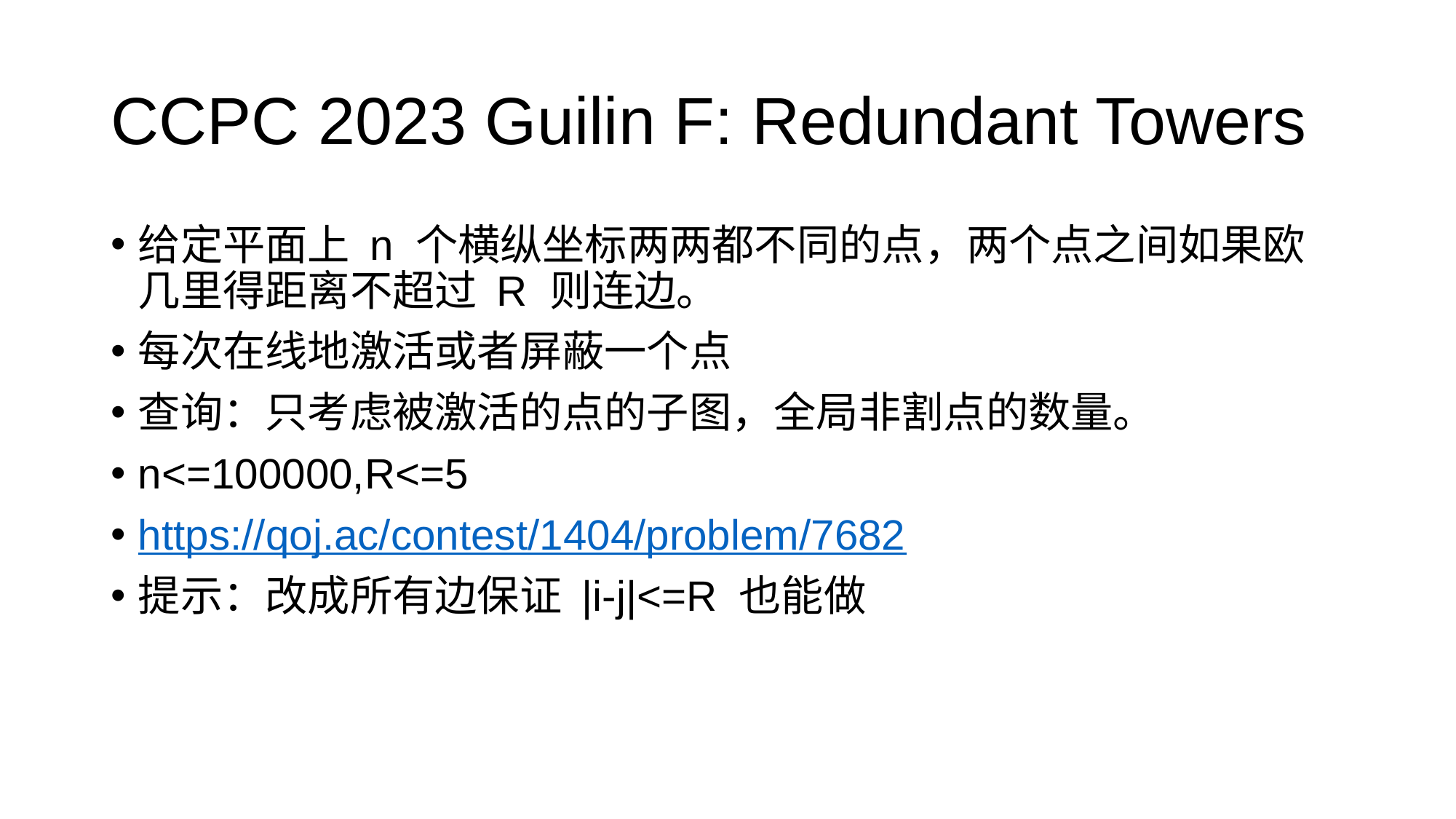

# CCPC 2023 Guilin F: Redundant Towers
给定平面上 n 个横纵坐标两两都不同的点，两个点之间如果欧几里得距离不超过 R 则连边。
每次在线地激活或者屏蔽一个点
查询：只考虑被激活的点的子图，全局非割点的数量。
n<=100000,R<=5
https://qoj.ac/contest/1404/problem/7682
提示：改成所有边保证 |i-j|<=R 也能做